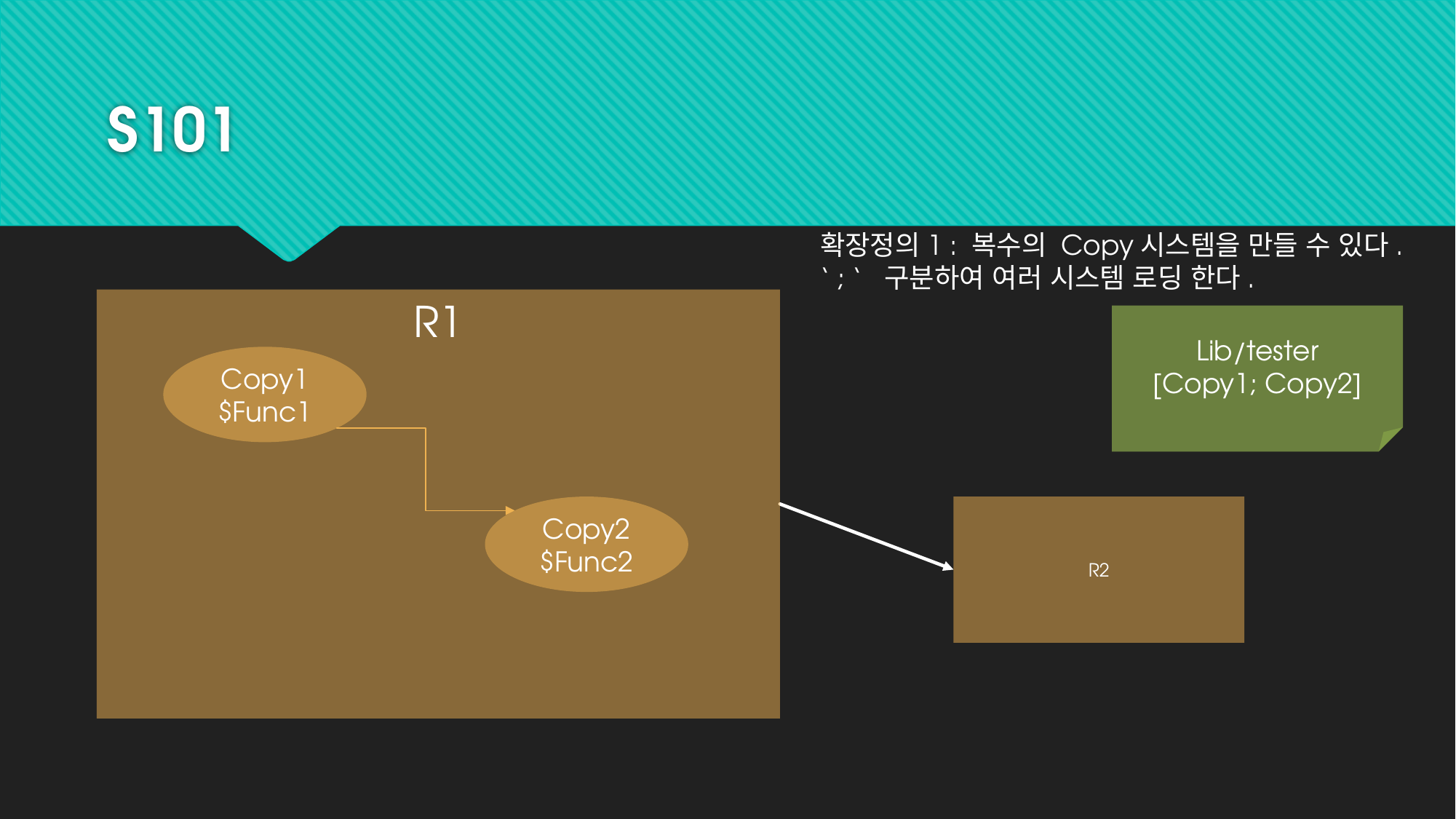

# S101
확장정의1 : 복수의 Copy시스템을 만들 수 있다.
‘ ; ‘  구분하여 여러 시스템 로딩 한다.
R1
Copy1 $Func1
Copy2 $Func2
Lib/tester
[Copy1; Copy2]
R2